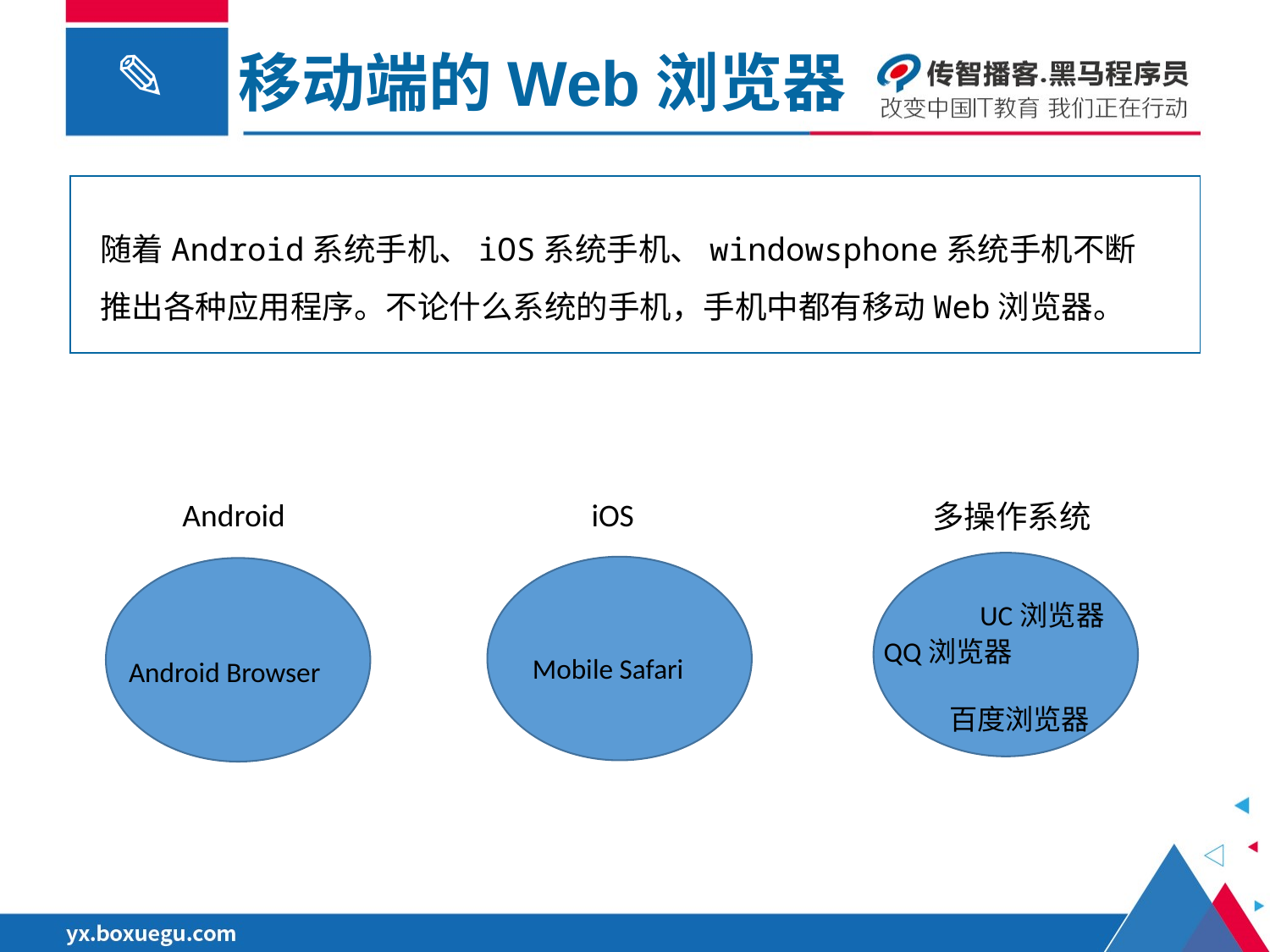

移动端的Web浏览器

随着Android系统手机、iOS系统手机、windowsphone系统手机不断推出各种应用程序。不论什么系统的手机，手机中都有移动Web浏览器。
Android

Android Browser
iOS

Mobile Safari
多操作系统

UC浏览器
QQ浏览器
百度浏览器